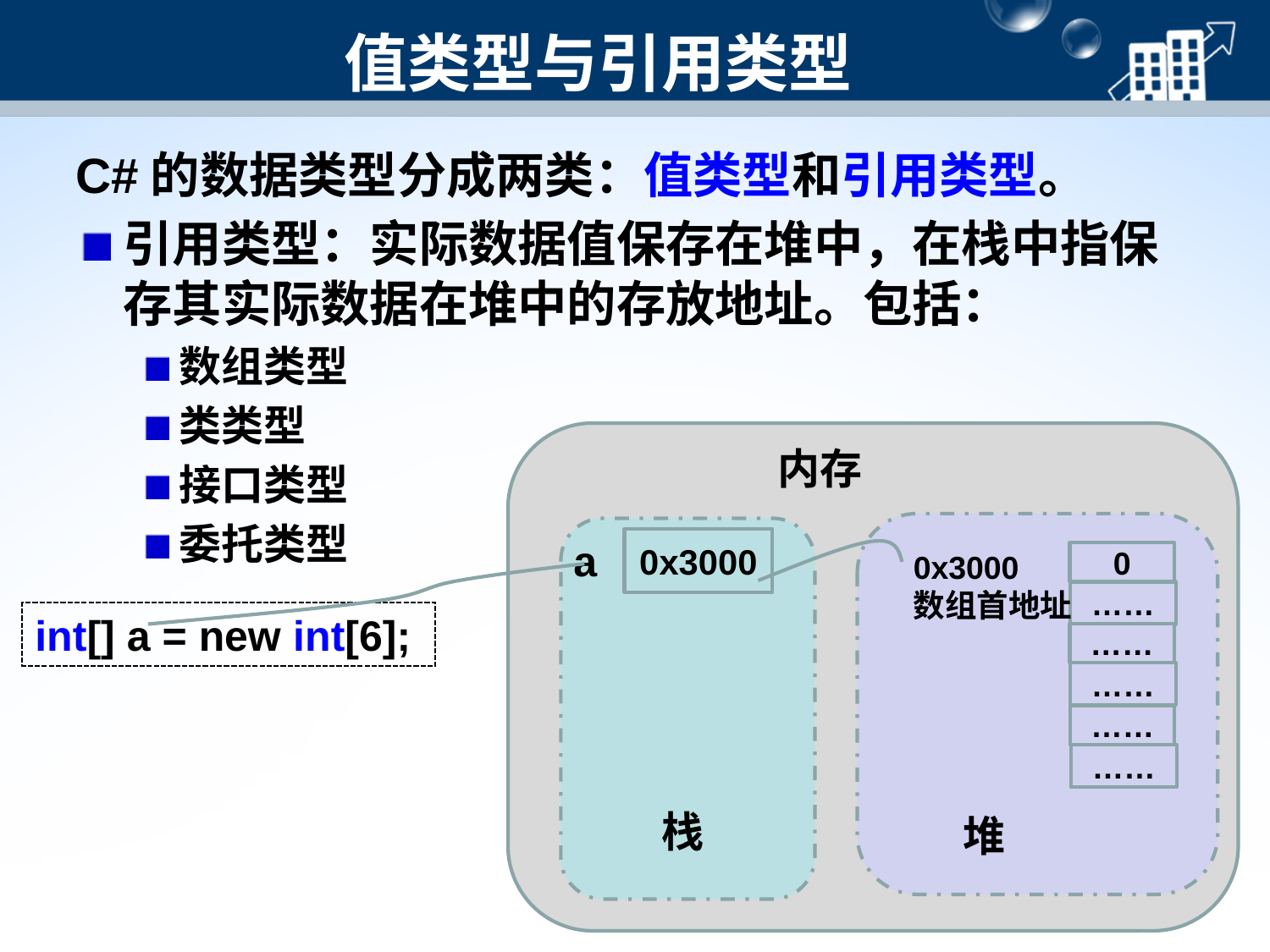

# 值类型与引用类型
C#的数据类型分成两类：值类型和引用类型。
引用类型：实际数据值保存在堆中，在栈中指保存其实际数据在堆中的存放地址。包括：
数组类型
类类型
接口类型
委托类型

内存

a
0x3000

0x3000
数组首地址
0

……
int[] a = new int[6];
……
……
……
……
栈
堆